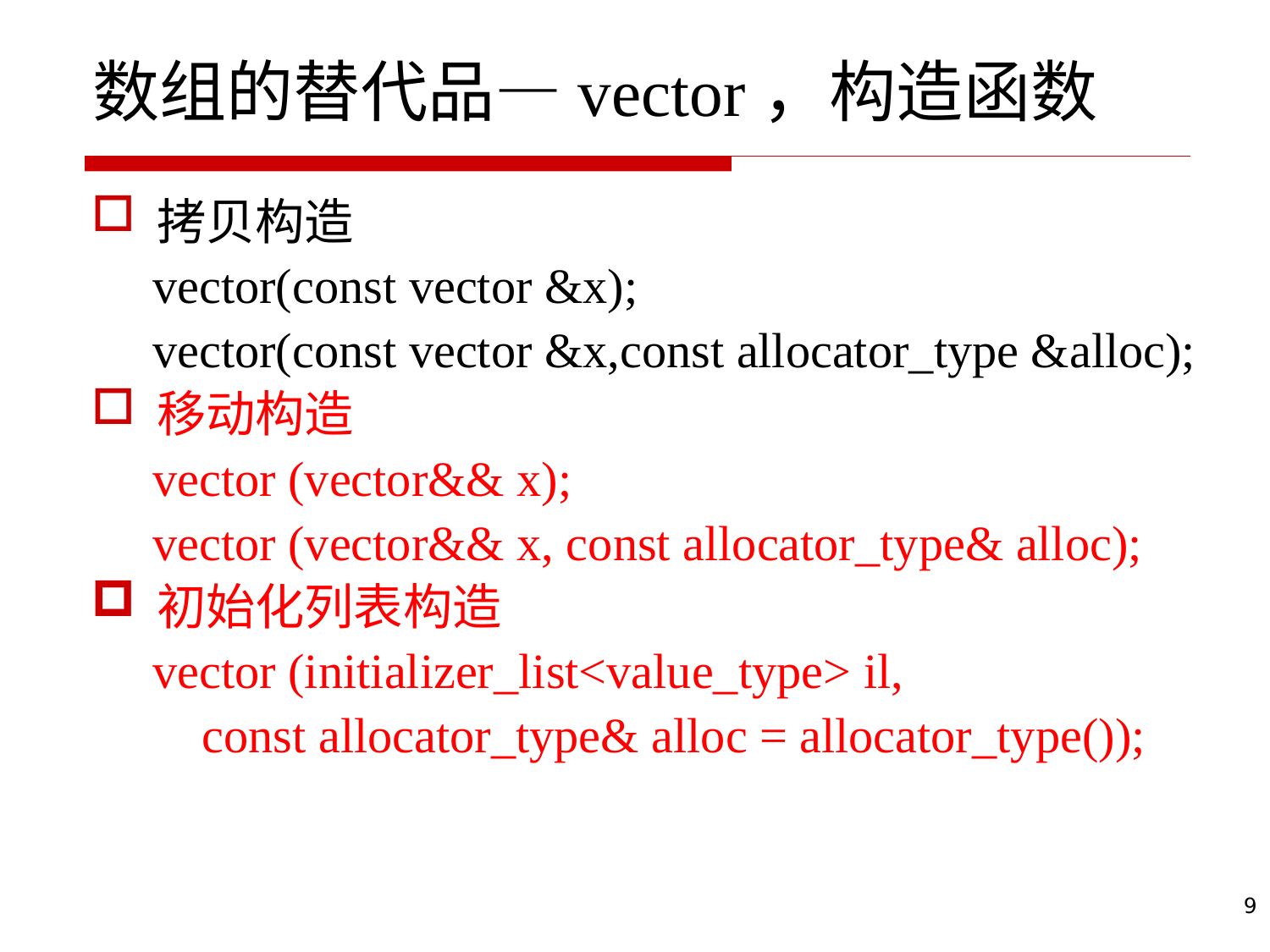

# 数组的替代品—vector，构造函数
拷贝构造
     vector(const vector &x);
     vector(const vector &x,const allocator_type &alloc);
移动构造
     vector (vector&& x);
     vector (vector&& x, const allocator_type& alloc);
初始化列表构造
     vector (initializer_list<value_type> il,
         const allocator_type& alloc = allocator_type());

9